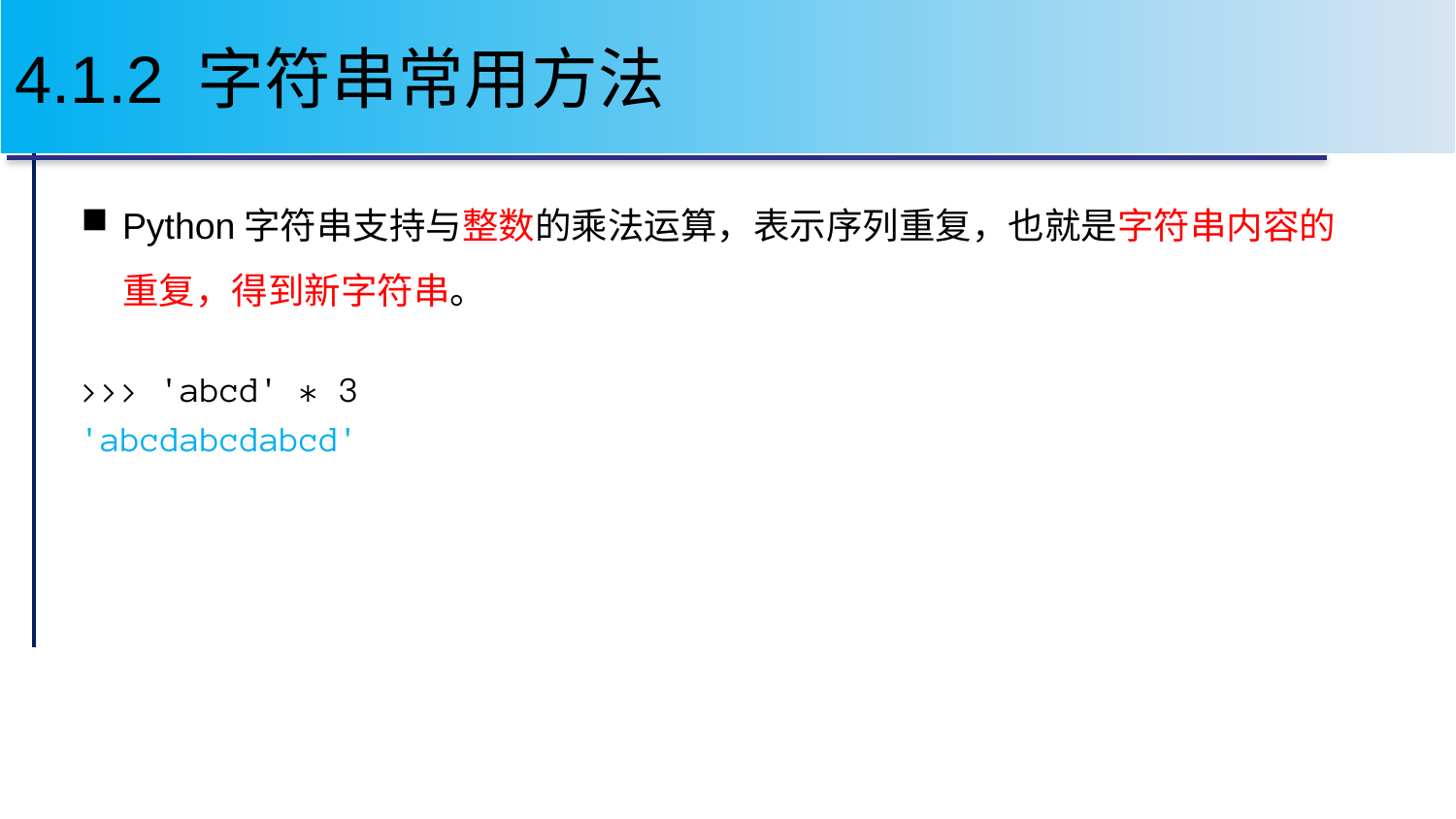

# 4.1.2 字符串常用方法
Python字符串支持与整数的乘法运算，表示序列重复，也就是字符串内容的重复，得到新字符串。

>>> 'abcd' * 3
'abcdabcdabcd'
35